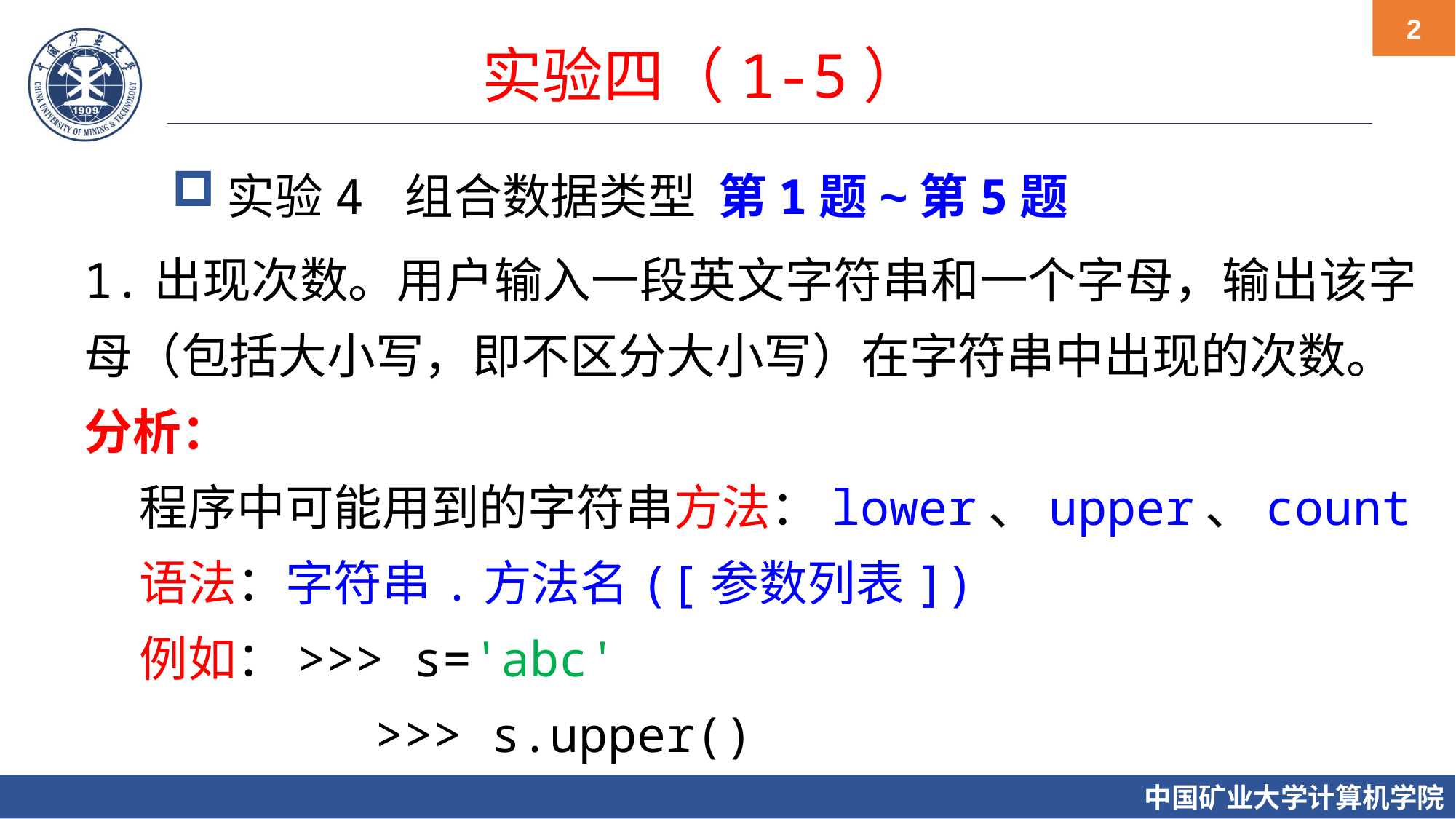

实验四（1-5）
实验4 组合数据类型  第1题~第5题
1.出现次数。用户输入一段英文字符串和一个字母，输出该字母（包括大小写，即不区分大小写）在字符串中出现的次数。
分析：
    程序中可能用到的字符串方法：lower、upper、count
    语法：字符串.方法名([参数列表])
    例如：>>> s='abc'
          >>> s.upper()